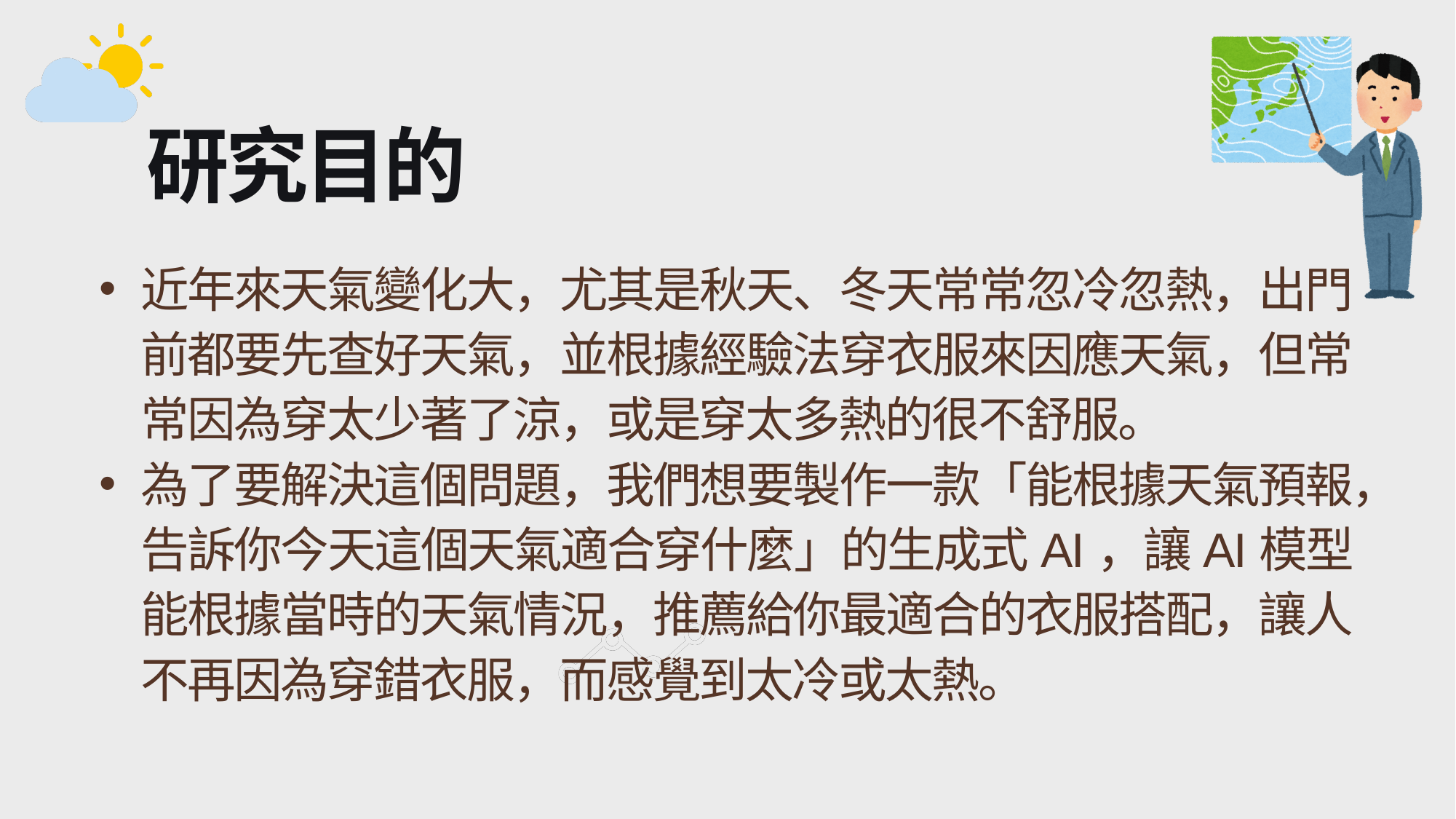

研究目的
近年來天氣變化大，尤其是秋天、冬天常常忽冷忽熱，出門前都要先查好天氣，並根據經驗法穿衣服來因應天氣，但常常因為穿太少著了涼，或是穿太多熱的很不舒服。
為了要解決這個問題，我們想要製作一款「能根據天氣預報，告訴你今天這個天氣適合穿什麼」的生成式AI，讓AI模型能根據當時的天氣情況，推薦給你最適合的衣服搭配，讓人不再因為穿錯衣服，而感覺到太冷或太熱。